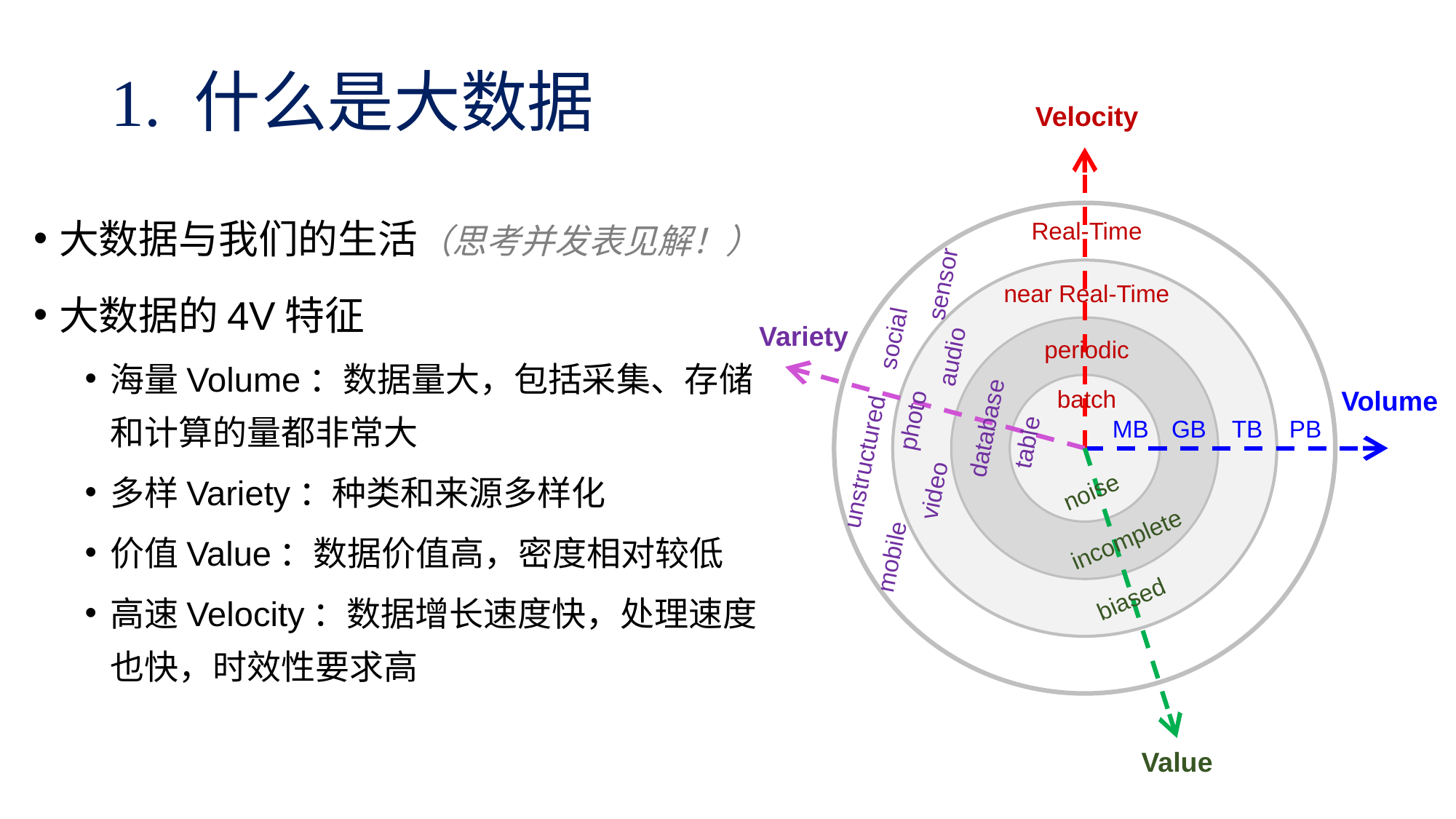

# 1. 什么是大数据
Velocity
Real-Time
near Real-Time
periodic
batch
大数据与我们的生活（思考并发表见解！）
大数据的4V特征
海量Volume：数据量大，包括采集、存储和计算的量都非常大
多样Variety：种类和来源多样化
价值Value：数据价值高，密度相对较低
高速Velocity：数据增长速度快，处理速度也快，时效性要求高

sensor
Variety
social
audio
photo
database
table
unstructured
video
mobile

Volume
MB
GB
TB
PB
noise
incomplete
biased
Value